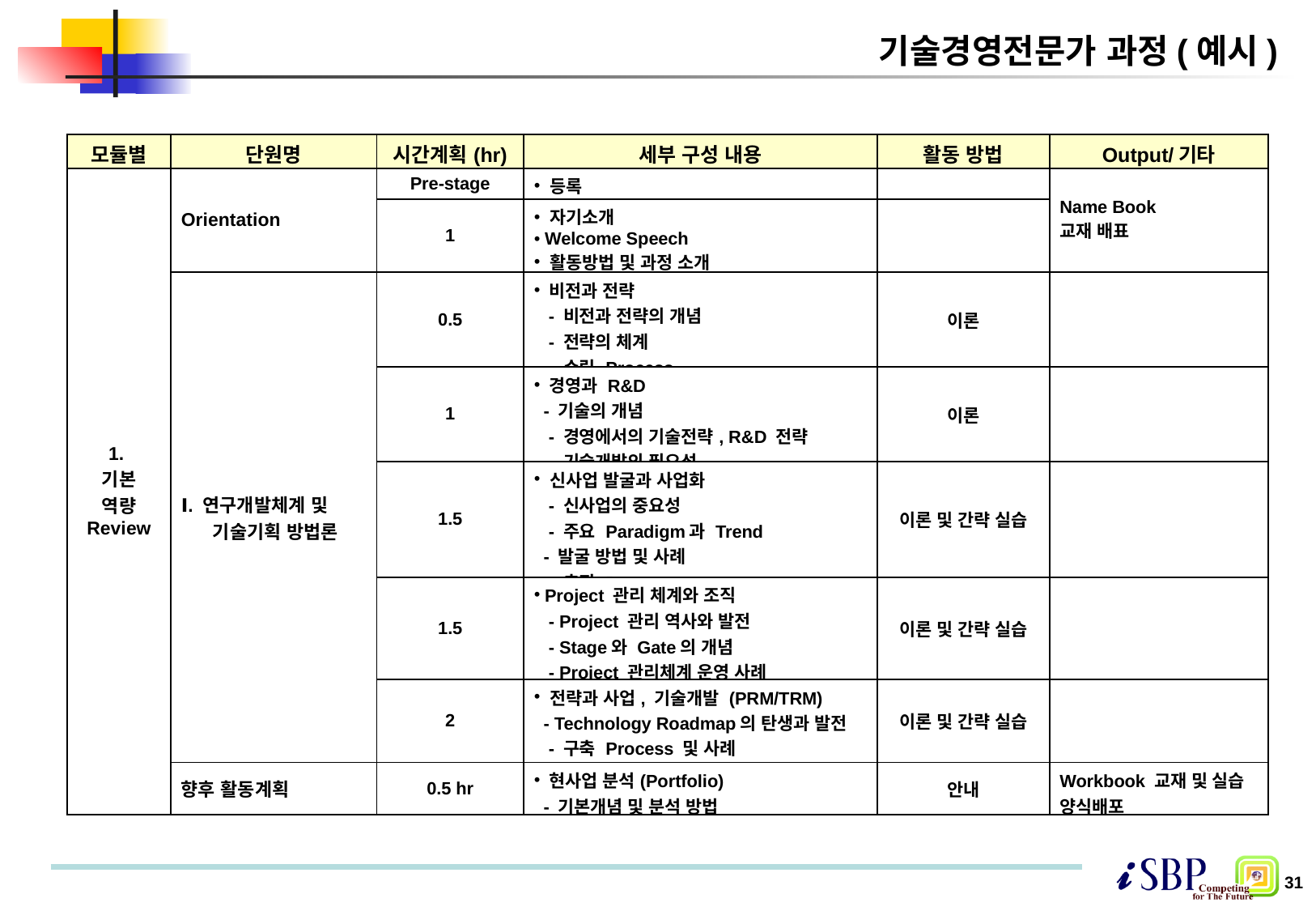

# 기술경영전문가 과정(예시)
| 모듈별 | 단원명 | 시간계획(hr) | 세부 구성 내용 | 활동 방법 | Output/기타 |
| --- | --- | --- | --- | --- | --- |
| 1. 기본 역량 Review | Orientation | Pre-stage | 등록 |  | Name Book 교재 배표 |
|  |  | 1 | 자기소개 Welcome Speech 활동방법 및 과정 소개 |  |  |
|  | Ⅰ. 연구개발체계 및 기술기획 방법론 | 0.5 | 비전과 전략 - 비전과 전략의 개념 - 전략의 체계 - 수립 Process | 이론 |  |
|  |  | 1 | 경영과 R&D - 기술의 개념 - 경영에서의 기술전략, R&D 전략 - 기술개발의 필요성 | 이론 |  |
|  |  | 1.5 | 신사업 발굴과 사업화 - 신사업의 중요성 - 주요 Paradigm과 Trend - 발굴 방법 및 사례 - 추진 Process | 이론 및 간략 실습 |  |
|  |  | 1.5 | Project 관리 체계와 조직 - Project 관리 역사와 발전 - Stage와 Gate의 개념 - Project 관리체계 운영 사례 | 이론 및 간략 실습 |  |
|  |  | 2 | 전략과 사업, 기술개발 (PRM/TRM) - Technology Roadmap의 탄생과 발전 - 구축 Process 및 사례 | 이론 및 간략 실습 |  |
|  | 향후 활동계획 | 0.5 hr | 현사업 분석(Portfolio) - 기본개념 및 분석 방법 | 안내 | Workbook 교재 및 실습 양식배포 |
31